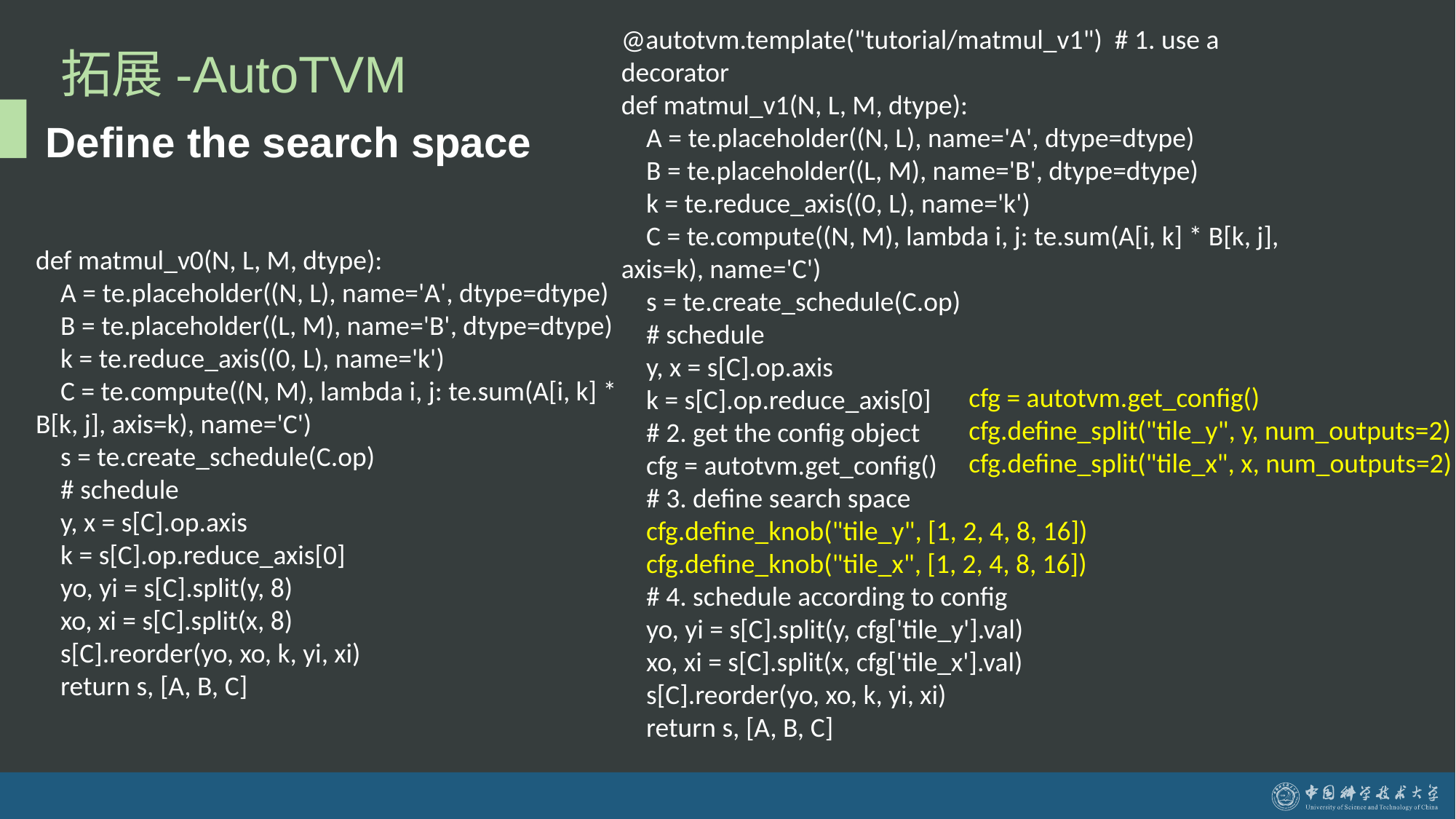

# 拓展-AutoTVM
@autotvm.template("tutorial/matmul_v1")  # 1. use a decorator
def matmul_v1(N, L, M, dtype):
    A = te.placeholder((N, L), name='A', dtype=dtype)
    B = te.placeholder((L, M), name='B', dtype=dtype)
    k = te.reduce_axis((0, L), name='k')
    C = te.compute((N, M), lambda i, j: te.sum(A[i, k] * B[k, j], axis=k), name='C')
    s = te.create_schedule(C.op)
    # schedule
    y, x = s[C].op.axis
    k = s[C].op.reduce_axis[0]
    # 2. get the config object
    cfg = autotvm.get_config()
    # 3. define search space
    cfg.define_knob("tile_y", [1, 2, 4, 8, 16])
    cfg.define_knob("tile_x", [1, 2, 4, 8, 16])
    # 4. schedule according to config
    yo, yi = s[C].split(y, cfg['tile_y'].val)
    xo, xi = s[C].split(x, cfg['tile_x'].val)
    s[C].reorder(yo, xo, k, yi, xi)
    return s, [A, B, C]
Define the search space
def matmul_v0(N, L, M, dtype):
    A = te.placeholder((N, L), name='A', dtype=dtype)
    B = te.placeholder((L, M), name='B', dtype=dtype)
    k = te.reduce_axis((0, L), name='k')
    C = te.compute((N, M), lambda i, j: te.sum(A[i, k] * B[k, j], axis=k), name='C')
    s = te.create_schedule(C.op)
    # schedule
    y, x = s[C].op.axis
    k = s[C].op.reduce_axis[0]
    yo, yi = s[C].split(y, 8)
    xo, xi = s[C].split(x, 8)
    s[C].reorder(yo, xo, k, yi, xi)
    return s, [A, B, C]
    cfg = autotvm.get_config()
    cfg.define_split("tile_y", y, num_outputs=2)
    cfg.define_split("tile_x", x, num_outputs=2)